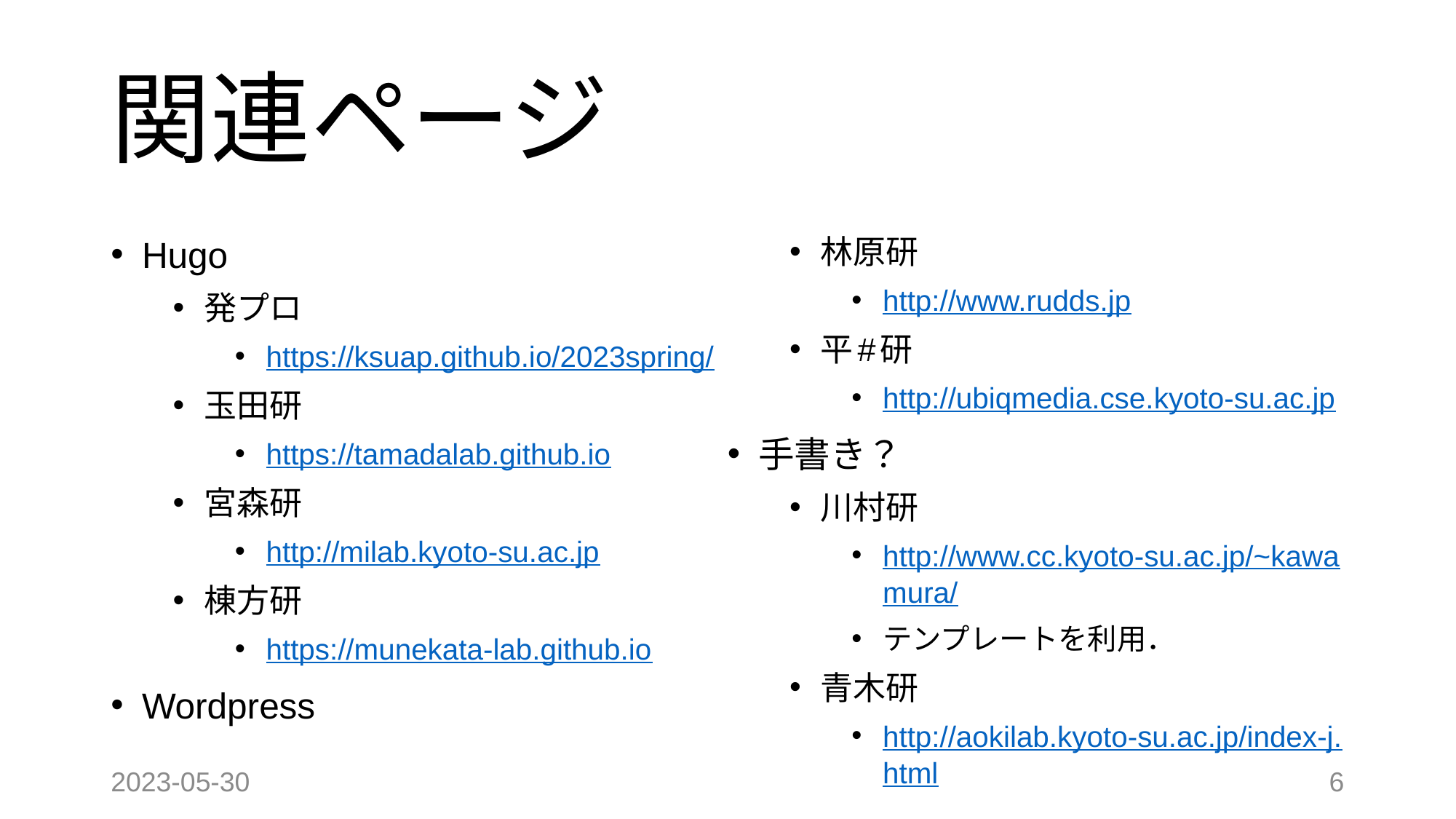

# 関連ページ
Hugo
発プロ
https://ksuap.github.io/2023spring/
玉田研
https://tamadalab.github.io
宮森研
http://milab.kyoto-su.ac.jp
棟方研
https://munekata-lab.github.io
Wordpress
林原研
http://www.rudds.jp
平#研
http://ubiqmedia.cse.kyoto-su.ac.jp
手書き？
川村研
http://www.cc.kyoto-su.ac.jp/~kawamura/
テンプレートを利用．
青木研
http://aokilab.kyoto-su.ac.jp/index-j.html
2023-05-30
6